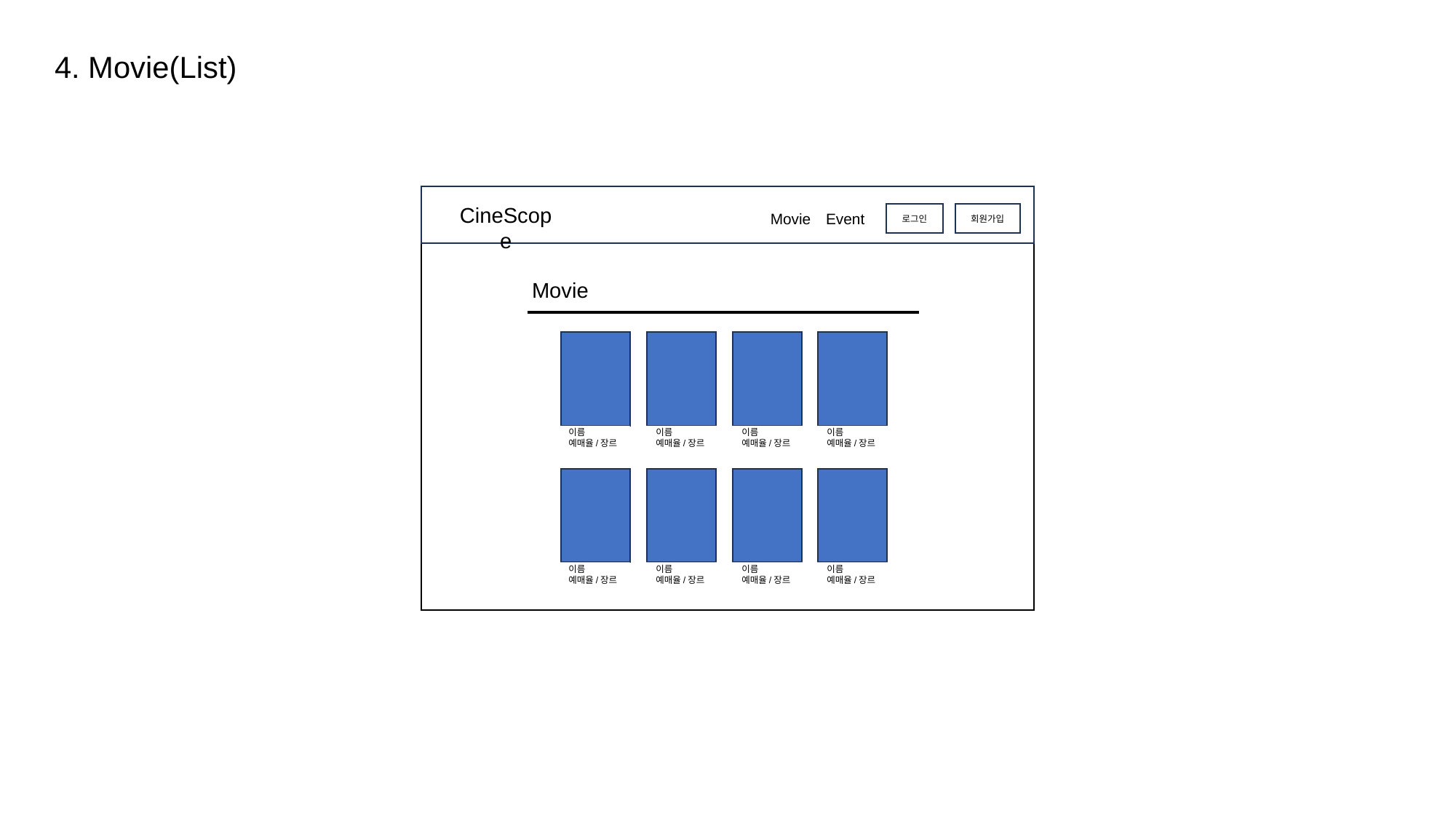

# 4. Movie(List)

CineScope
Movie
Event
로그인
회원가입
Movie

이름
예매율/장르
이름
예매율/장르
이름
예매율/장르
이름
예매율/장르

이름
예매율/장르
이름
예매율/장르
이름
예매율/장르
이름
예매율/장르